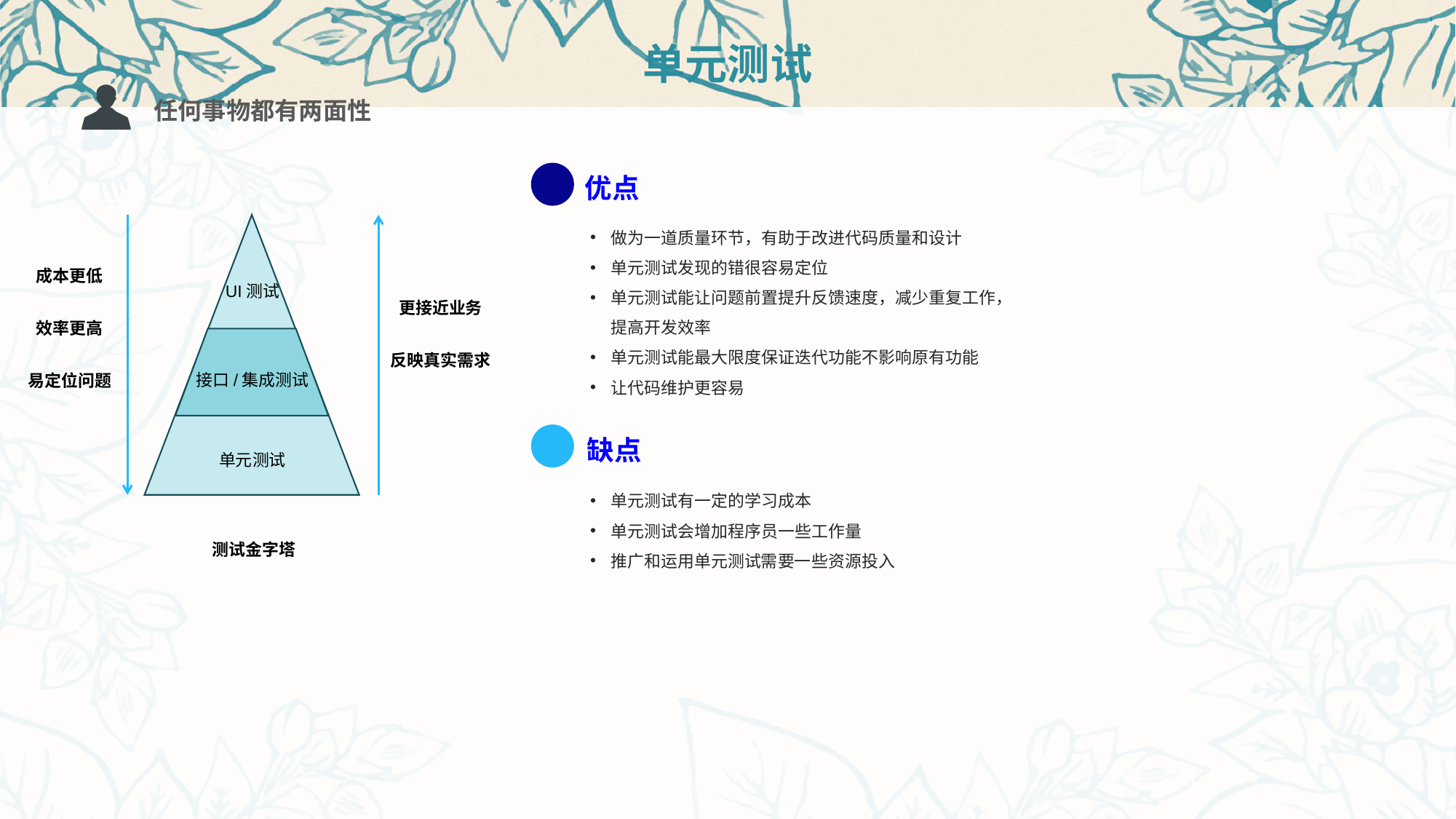

# 单元测试

任何事物都有两面性

优点
做为一道质量环节，有助于改进代码质量和设计
单元测试发现的错很容易定位
单元测试能让问题前置提升反馈速度，减少重复工作，提高开发效率
单元测试能最大限度保证迭代功能不影响原有功能
让代码维护更容易

成本更低
UI测试
更接近业务
效率更高

反映真实需求
接口/集成测试
易定位问题

缺点
单元测试
单元测试有一定的学习成本
单元测试会增加程序员一些工作量
推广和运用单元测试需要一些资源投入
测试金字塔